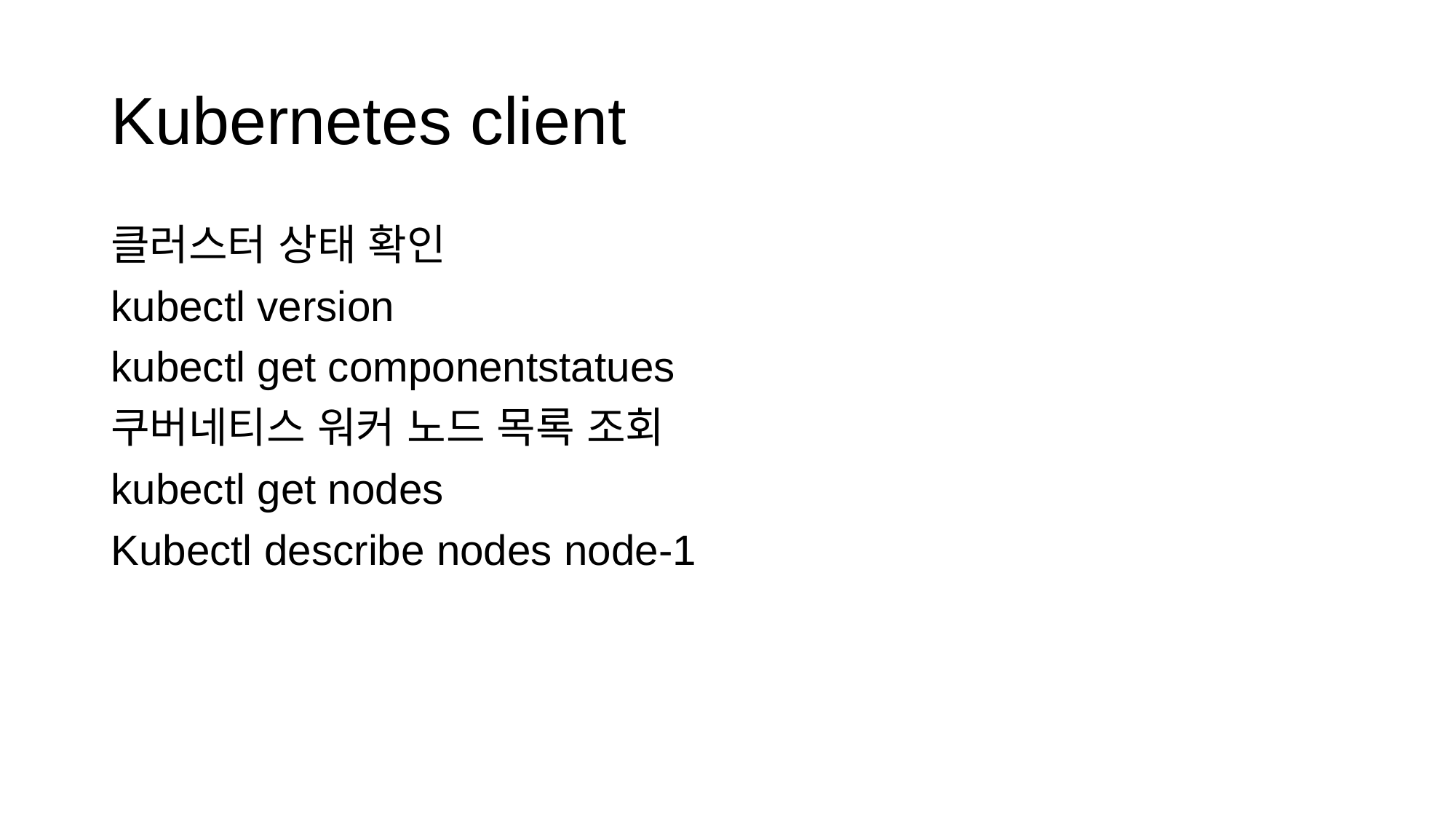

# Kubernetes client
클러스터 상태 확인
kubectl version
kubectl get componentstatues
쿠버네티스 워커 노드 목록 조회
kubectl get nodes
Kubectl describe nodes node-1